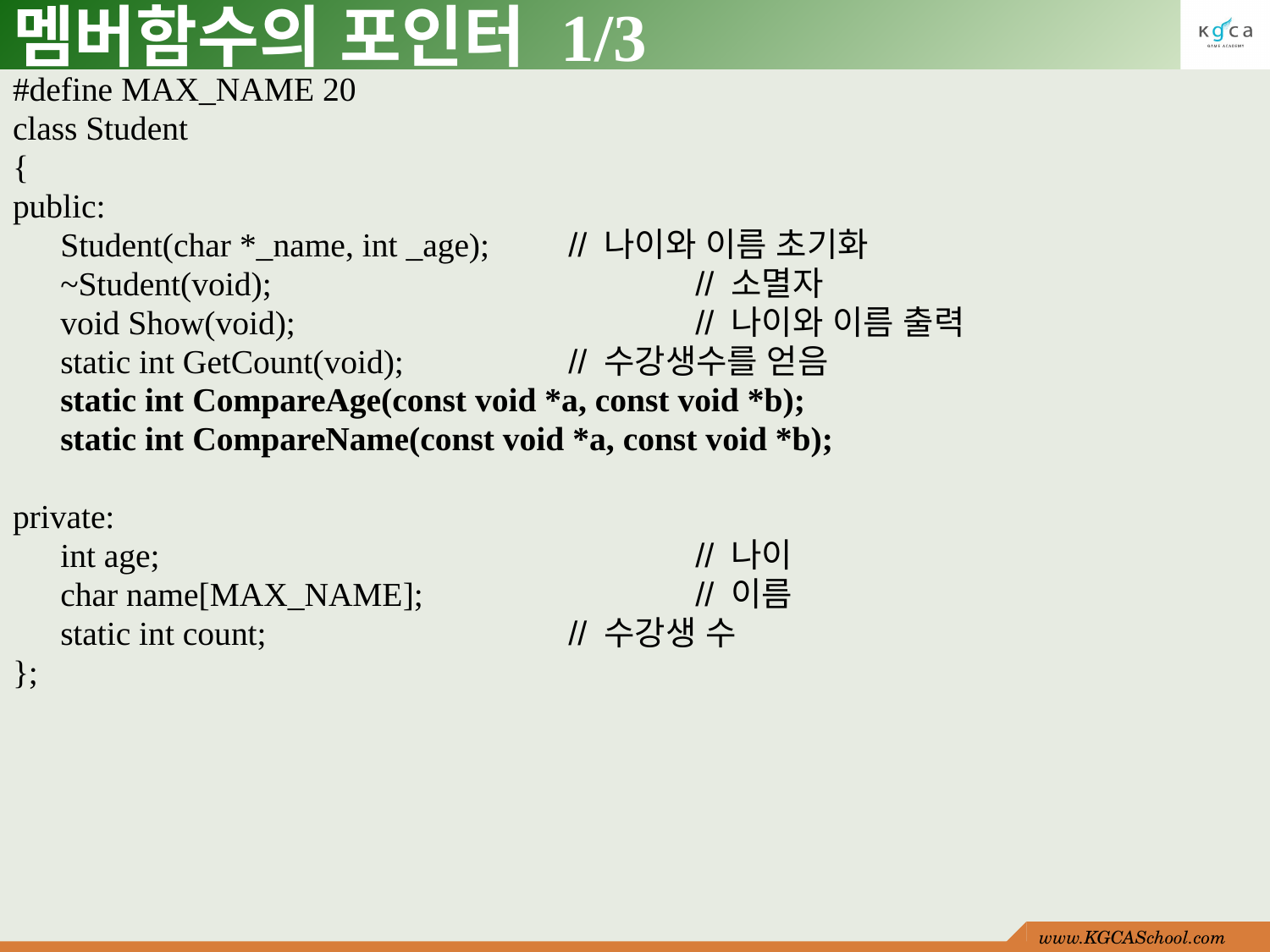

# 멤버함수의 포인터 1/3
#define MAX_NAME 20
class Student
{
public:
	Student(char *_name, int _age);	// 나이와 이름 초기화
	~Student(void);				// 소멸자
	void Show(void);				// 나이와 이름 출력
	static int GetCount(void);		// 수강생수를 얻음
	static int CompareAge(const void *a, const void *b);
	static int CompareName(const void *a, const void *b);

private:
	int age;					// 나이
	char name[MAX_NAME];			// 이름
	static int count;			// 수강생 수
};